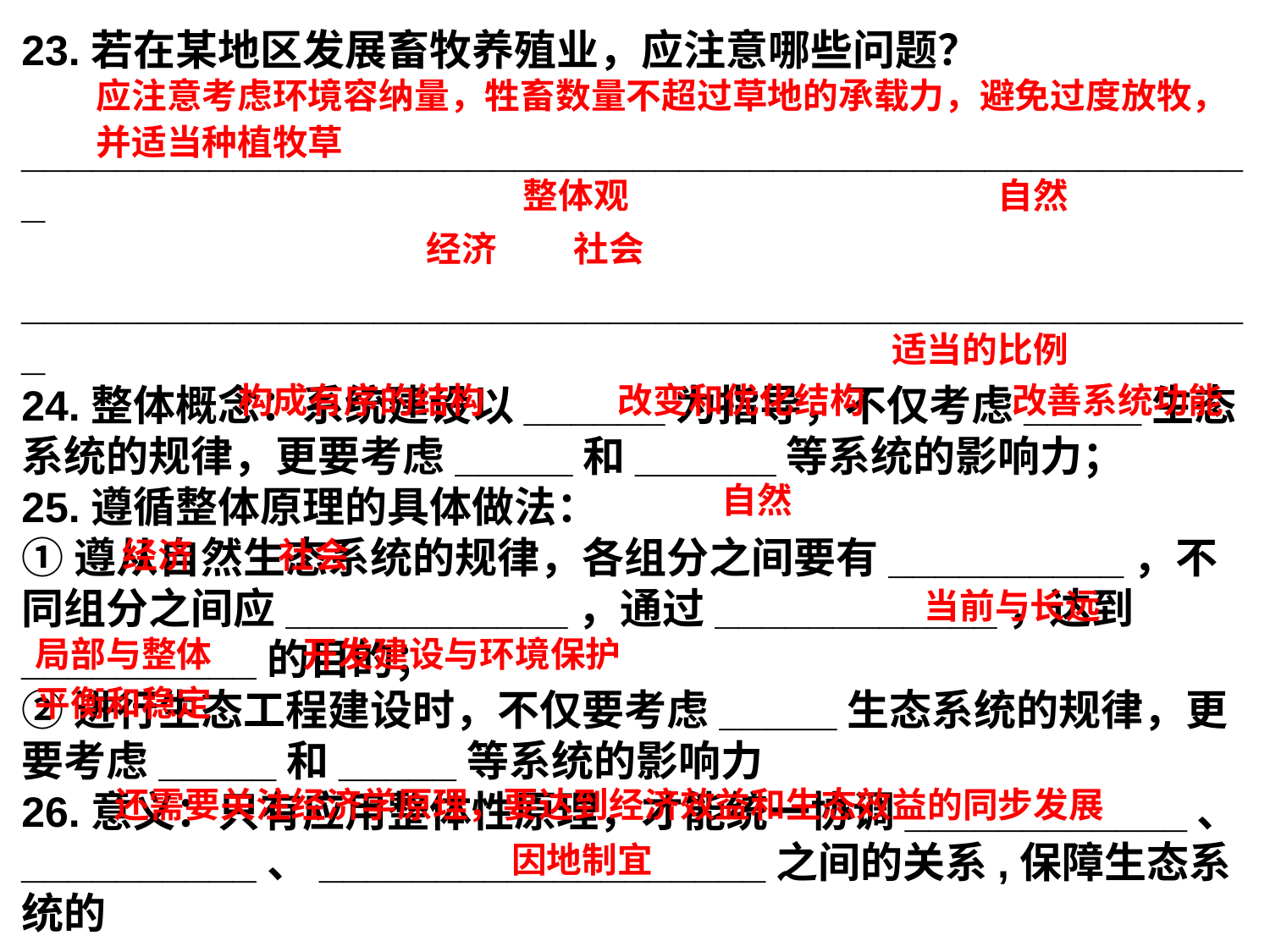

23.若在某地区发展畜牧养殖业，应注意哪些问题？
   _____________________________________________________
   _____________________________________________________
24.整体概念：系统建设以______为指导，不仅考虑_____生态系统的规律，更要考虑_____和______等系统的影响力；
25.遵循整体原理的具体做法：
①遵从自然生态系统的规律，各组分之间要有__________，不同组分之间应____________，通过____________，达到__________的目的；
②进行生态工程建设时，不仅要考虑_____生态系统的规律，更要考虑_____和_____等系统的影响力
26.意义：只有应用整体性原理，才能统一协调____________、__________、___________________之间的关系,保障生态系统的
__________
27.生态工程建设除了要考虑生态学、工程学原理，还需要关注什么？________________________________________________
28.生态工程建设的宗旨：________
应注意考虑环境容纳量，牲畜数量不超过草地的承载力，避免过度放牧，并适当种植牧草
整体观
自然
经济
社会
适当的比例
构成有序的结构
改变和优化结构
改善系统功能
自然
经济
社会
当前与长远
局部与整体
开发建设与环境保护
平衡和稳定
还需要关注经济学原理，要达到经济效益和生态效益的同步发展
因地制宜